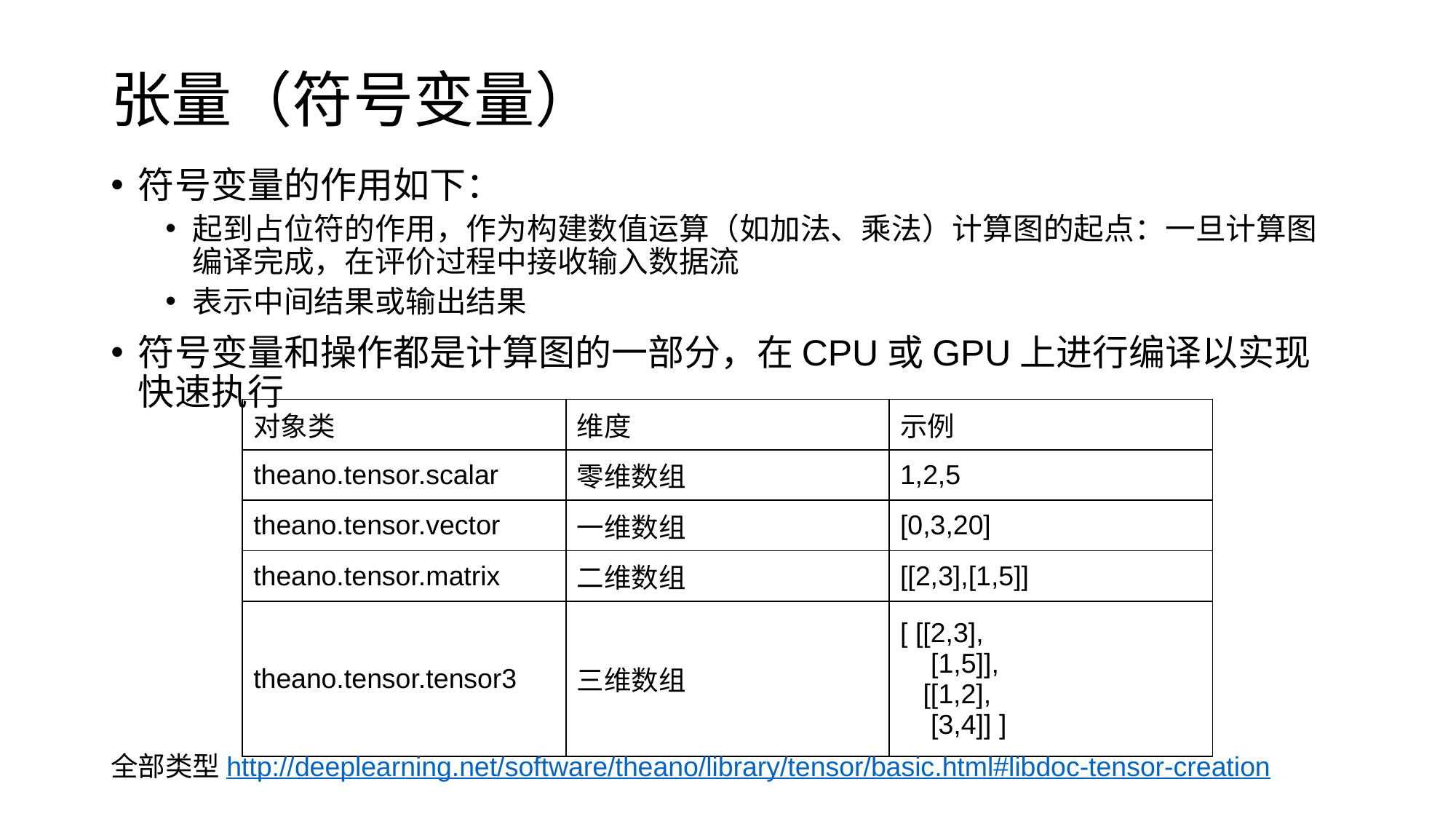

# 张量（符号变量）
符号变量的作用如下：
起到占位符的作用，作为构建数值运算（如加法、乘法）计算图的起点：一旦计算图编译完成，在评价过程中接收输入数据流
表示中间结果或输出结果
符号变量和操作都是计算图的一部分，在CPU或GPU上进行编译以实现快速执行
| 对象类 | 维度 | 示例 |
| --- | --- | --- |
| theano.tensor.scalar | 零维数组 | 1,2,5 |
| theano.tensor.vector | 一维数组 | [0,3,20] |
| theano.tensor.matrix | 二维数组 | [[2,3],[1,5]] |
| theano.tensor.tensor3 | 三维数组 | [ [[2,3], [1,5]], [[1,2], [3,4]] ] |
全部类型http://deeplearning.net/software/theano/library/tensor/basic.html#libdoc-tensor-creation